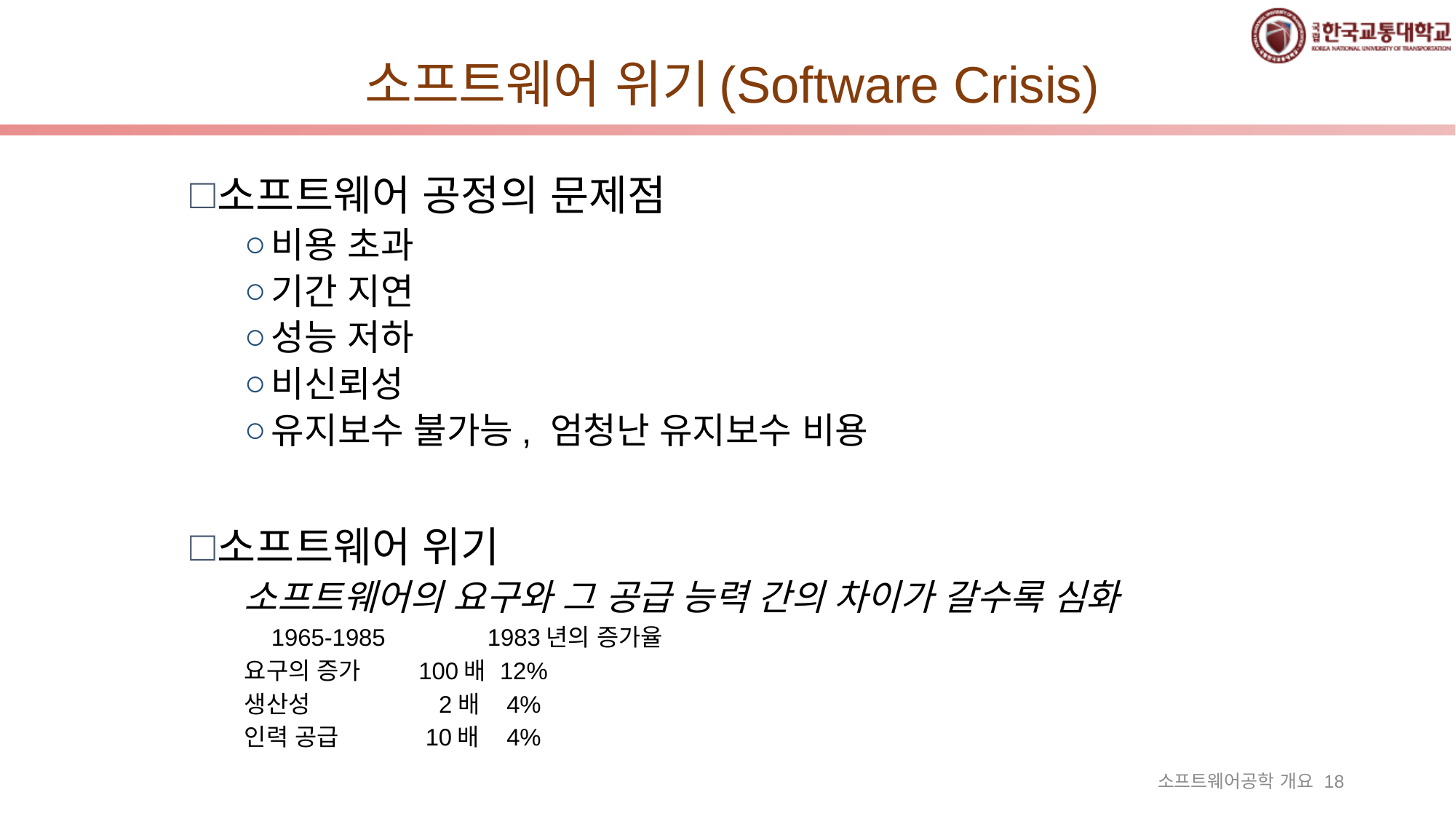

# 소프트웨어 위기(Software Crisis)
소프트웨어 공정의 문제점
비용 초과
기간 지연
성능 저하
비신뢰성
유지보수 불가능, 엄청난 유지보수 비용

소프트웨어 위기
소프트웨어의 요구와 그 공급 능력 간의 차이가 갈수록 심화
				1965-1985		1983년의 증가율
요구의 증가		     100배			 12%
생산성		        2배			  4%
인력 공급		      10배			  4%

소프트웨어공학 개요 18